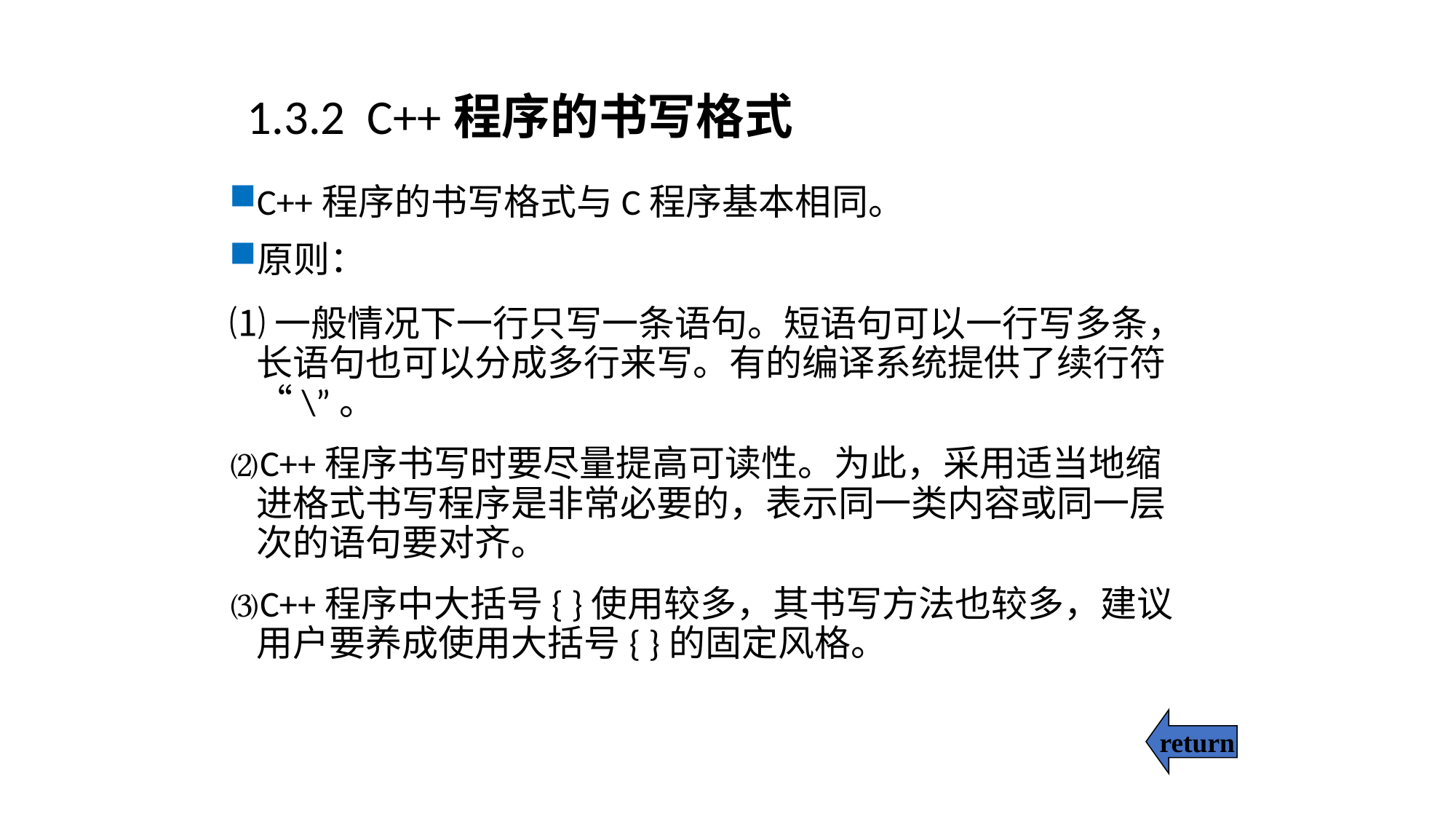

# 1.3.2  C++程序的书写格式
C++程序的书写格式与C程序基本相同。
原则：
⑴一般情况下一行只写一条语句。短语句可以一行写多条，长语句也可以分成多行来写。有的编译系统提供了续行符“\”。
⑵C++程序书写时要尽量提高可读性。为此，采用适当地缩进格式书写程序是非常必要的，表示同一类内容或同一层次的语句要对齐。
⑶C++程序中大括号{ }使用较多，其书写方法也较多，建议用户要养成使用大括号{ }的固定风格。
return